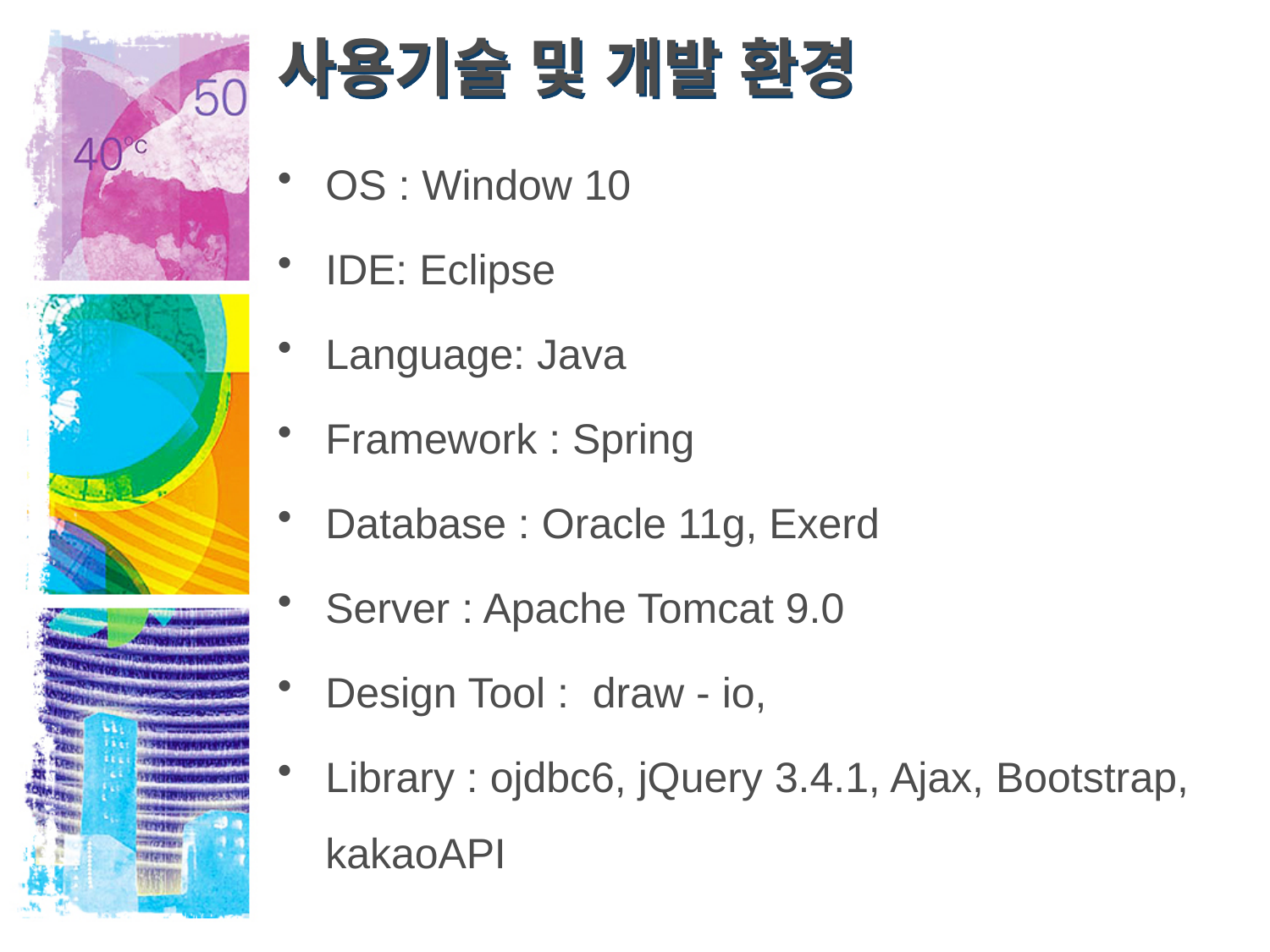

# 사용기술 및 개발 환경
OS : Window 10
IDE: Eclipse
Language: Java
Framework : Spring
Database : Oracle 11g, Exerd
Server : Apache Tomcat 9.0
Design Tool :  draw - io,
Library : ojdbc6, jQuery 3.4.1, Ajax, Bootstrap, kakaoAPI